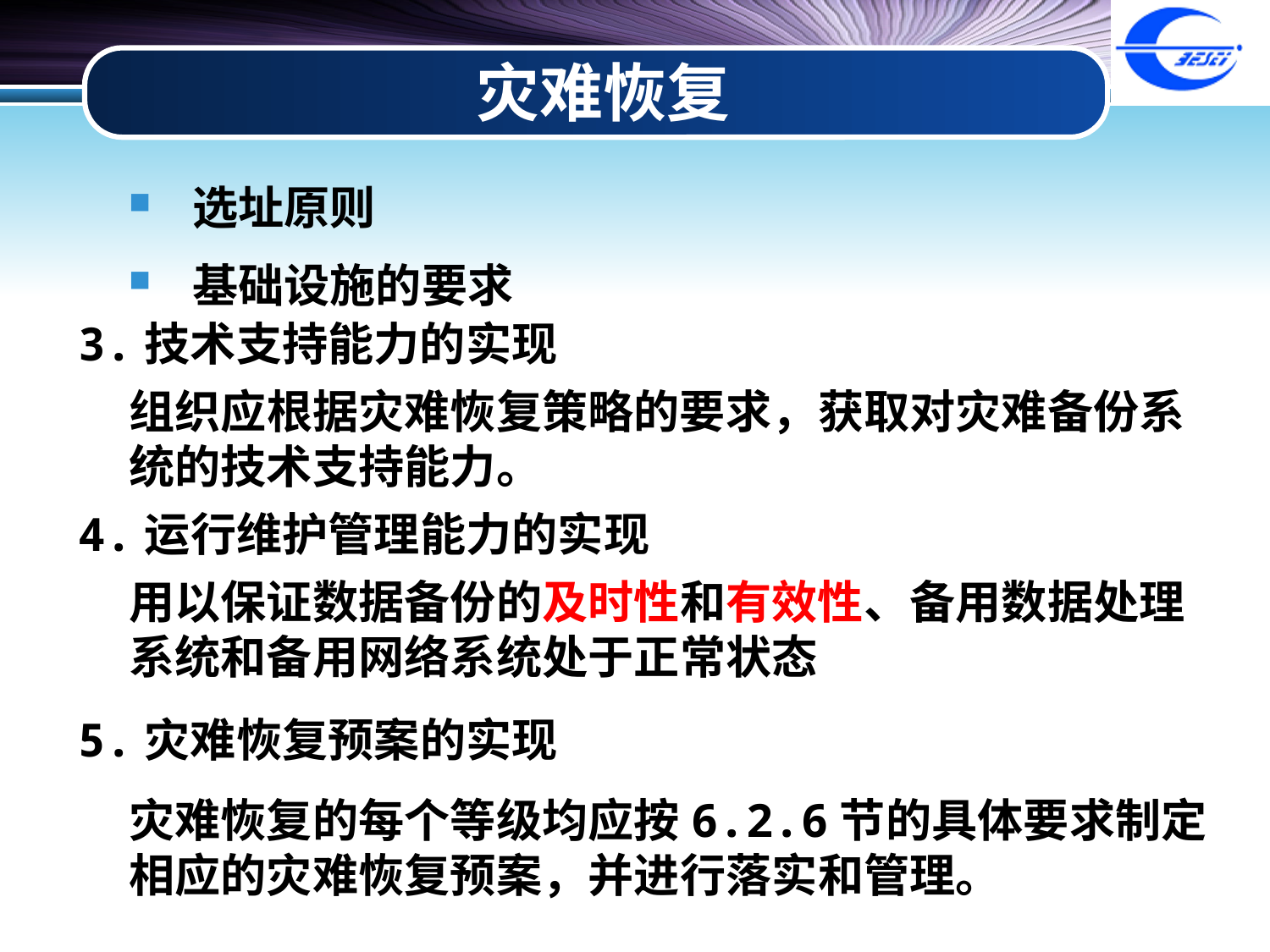

# 灾难恢复
选址原则
基础设施的要求
3.技术支持能力的实现
组织应根据灾难恢复策略的要求，获取对灾难备份系统的技术支持能力。
4.运行维护管理能力的实现
用以保证数据备份的及时性和有效性、备用数据处理系统和备用网络系统处于正常状态
5.灾难恢复预案的实现
灾难恢复的每个等级均应按6.2.6节的具体要求制定相应的灾难恢复预案，并进行落实和管理。